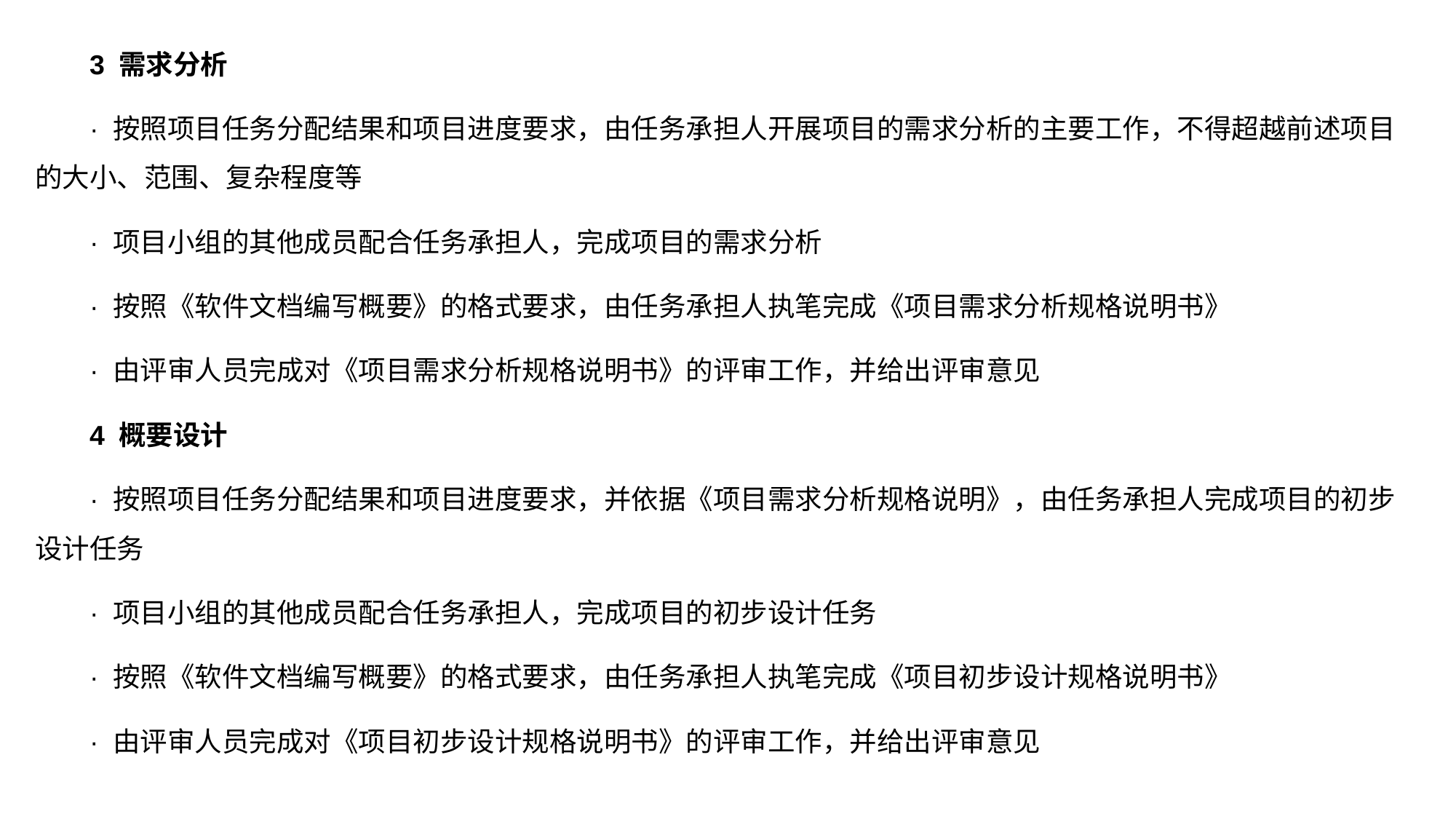

3 需求分析
· 按照项目任务分配结果和项目进度要求，由任务承担人开展项目的需求分析的主要工作，不得超越前述项目的大小、范围、复杂程度等
· 项目小组的其他成员配合任务承担人，完成项目的需求分析
· 按照《软件文档编写概要》的格式要求，由任务承担人执笔完成《项目需求分析规格说明书》
· 由评审人员完成对《项目需求分析规格说明书》的评审工作，并给出评审意见
4 概要设计
· 按照项目任务分配结果和项目进度要求，并依据《项目需求分析规格说明》，由任务承担人完成项目的初步设计任务
· 项目小组的其他成员配合任务承担人，完成项目的初步设计任务
· 按照《软件文档编写概要》的格式要求，由任务承担人执笔完成《项目初步设计规格说明书》
· 由评审人员完成对《项目初步设计规格说明书》的评审工作，并给出评审意见